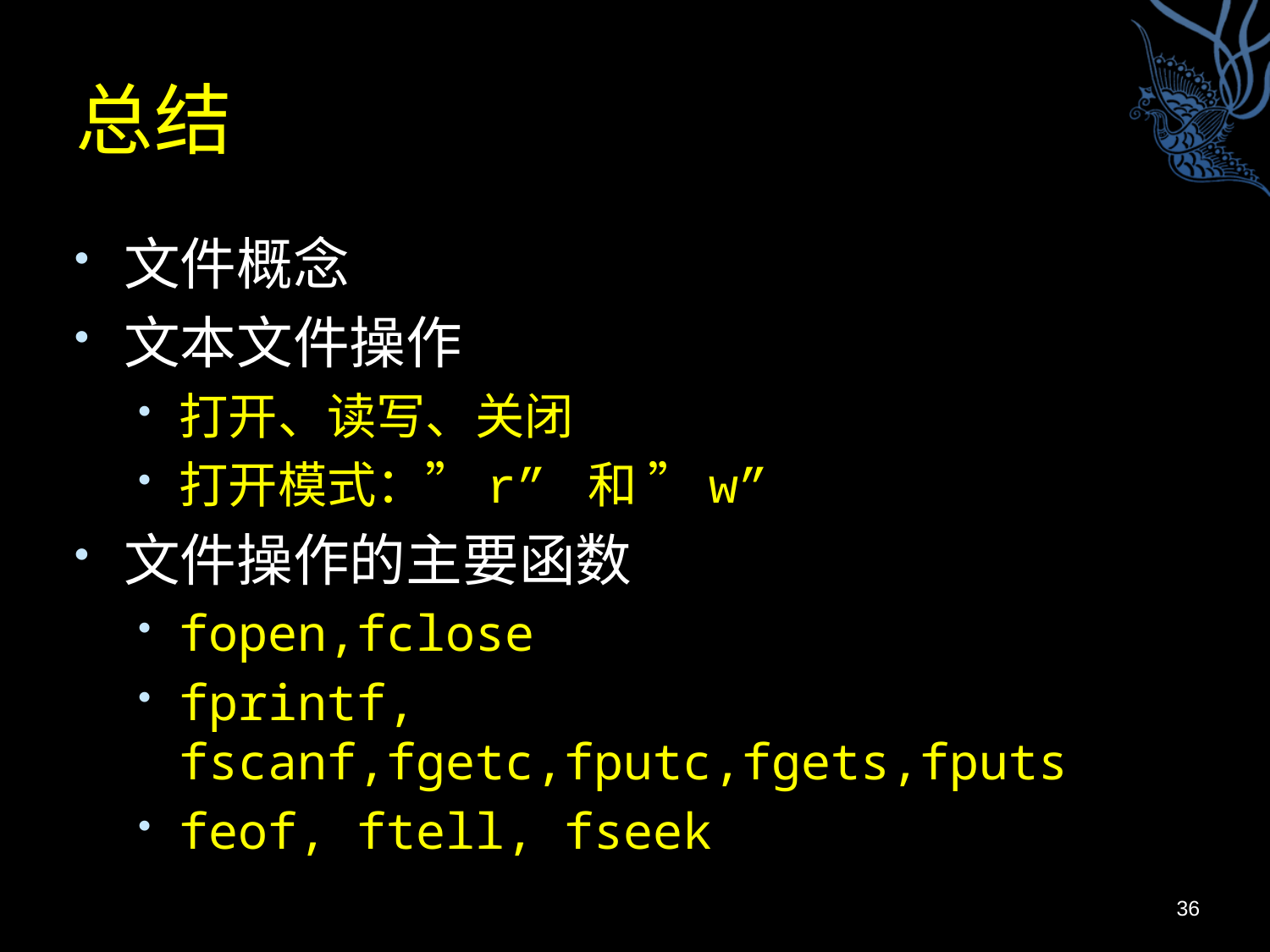

# 总结
文件概念
文本文件操作
打开、读写、关闭
打开模式：”r” 和 ”w”
文件操作的主要函数
fopen,fclose
fprintf, fscanf,fgetc,fputc,fgets,fputs
feof, ftell, fseek
36